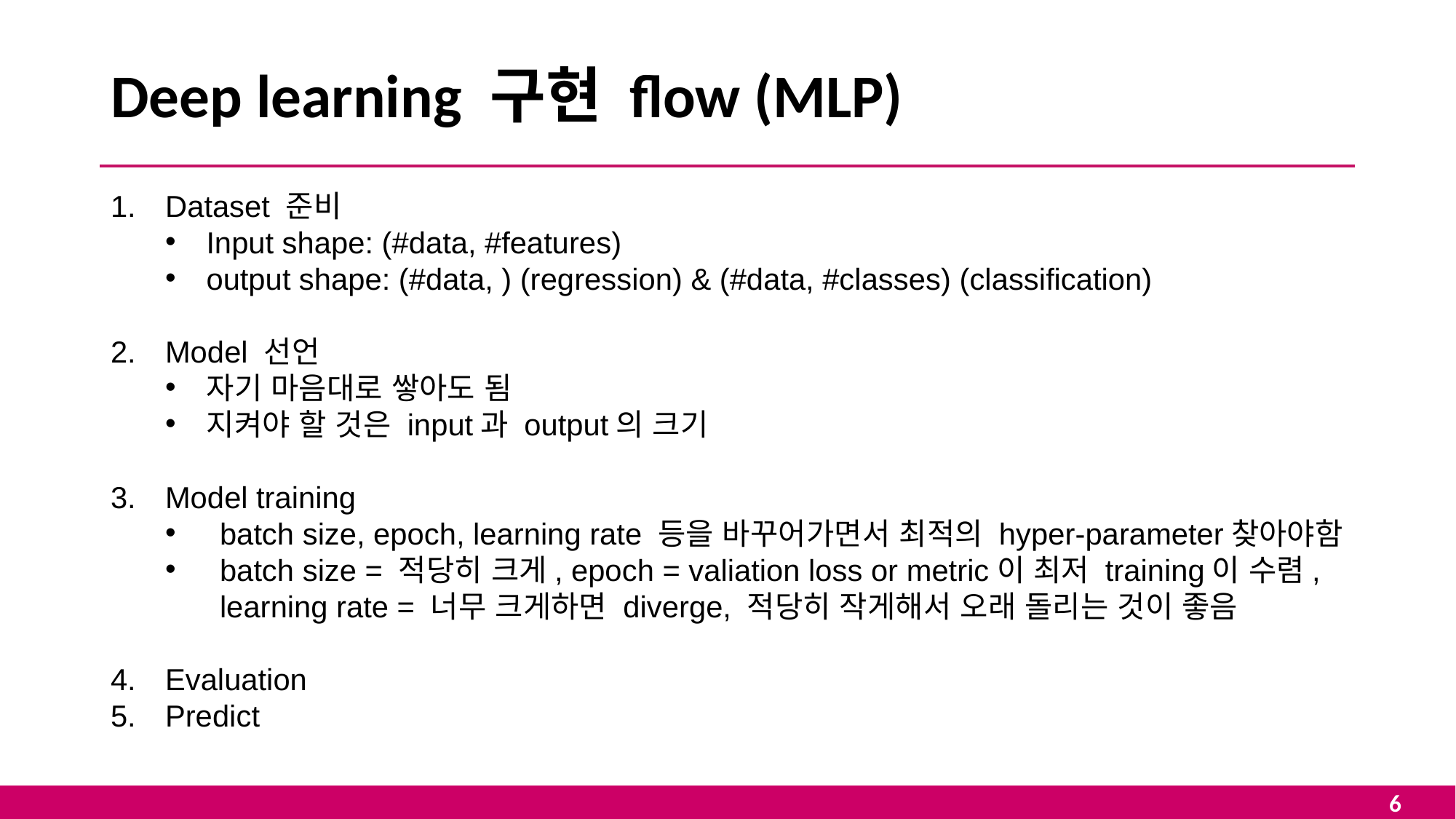

# Deep learning 구현 flow (MLP)
Dataset 준비
Input shape: (#data, #features)
output shape: (#data, ) (regression) & (#data, #classes) (classification)

Model 선언
자기 마음대로 쌓아도 됨
지켜야 할 것은 input과 output의 크기

Model training
batch size, epoch, learning rate 등을 바꾸어가면서 최적의 hyper-parameter찾아야함
batch size = 적당히 크게, epoch = valiation loss or metric이 최저 training이 수렴, learning rate = 너무 크게하면 diverge, 적당히 작게해서 오래 돌리는 것이 좋음

Evaluation
Predict

6